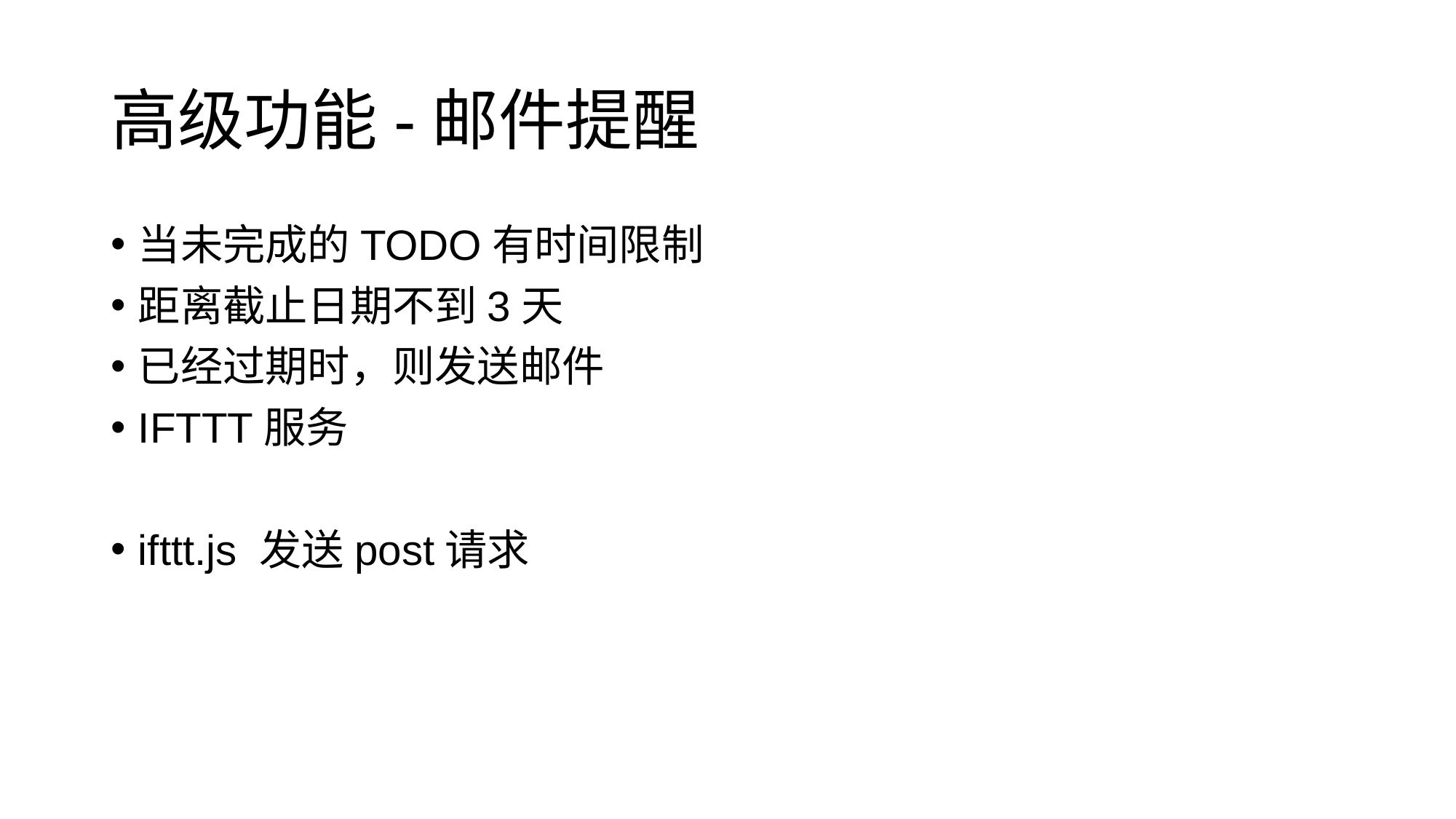

# 高级功能-邮件提醒
当未完成的TODO有时间限制
距离截止日期不到3天
已经过期时，则发送邮件
IFTTT服务

ifttt.js 发送post请求